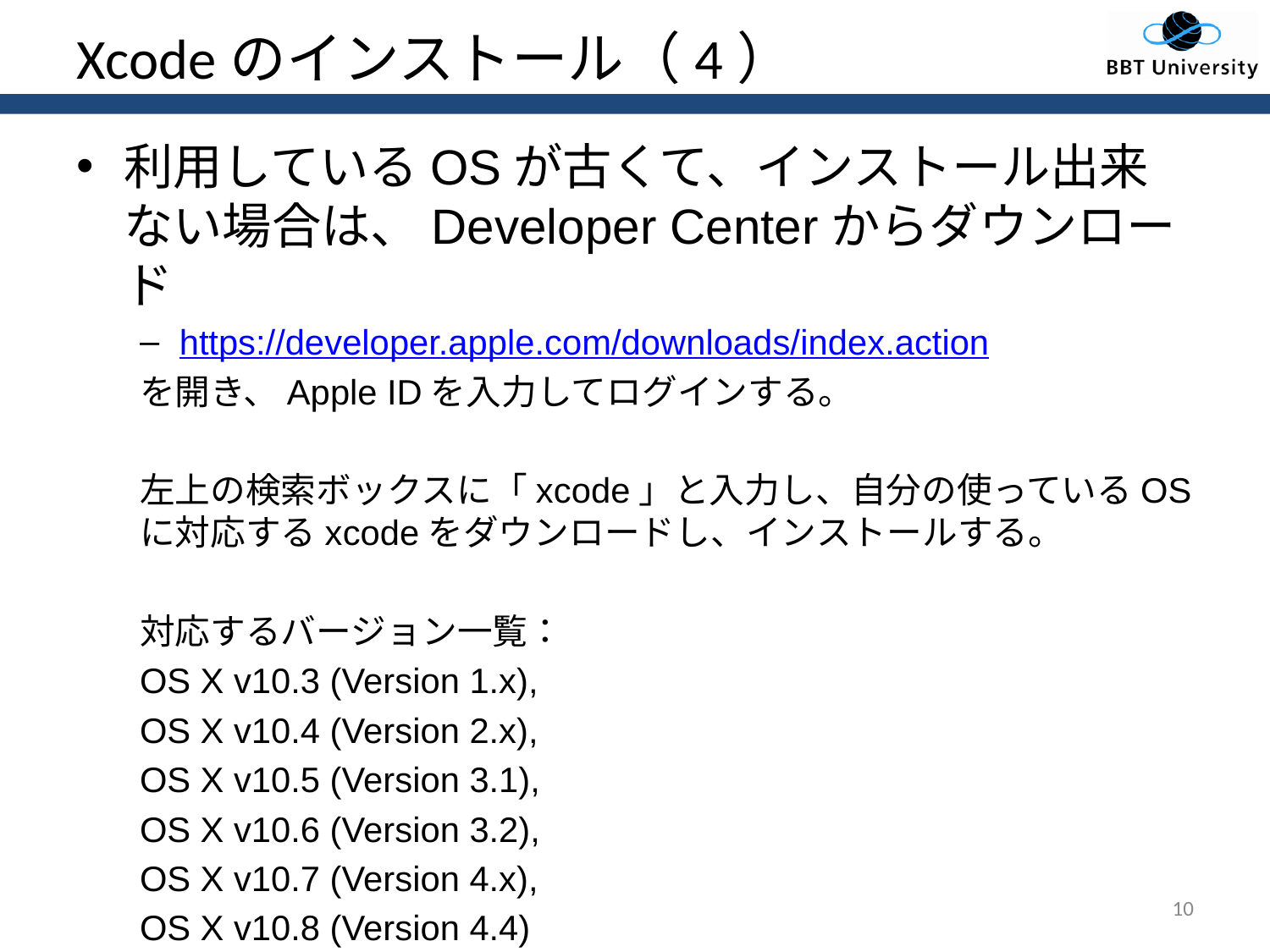

# Xcodeのインストール（4）
利用しているOSが古くて、インストール出来ない場合は、Developer Centerからダウンロード
https://developer.apple.com/downloads/index.action
を開き、Apple IDを入力してログインする。

左上の検索ボックスに「xcode」と入力し、自分の使っているOSに対応するxcodeをダウンロードし、インストールする。

対応するバージョン一覧：
OS X v10.3 (Version 1.x),
OS X v10.4 (Version 2.x),
OS X v10.5 (Version 3.1),
OS X v10.6 (Version 3.2),
OS X v10.7 (Version 4.x),
OS X v10.8 (Version 4.4)
10